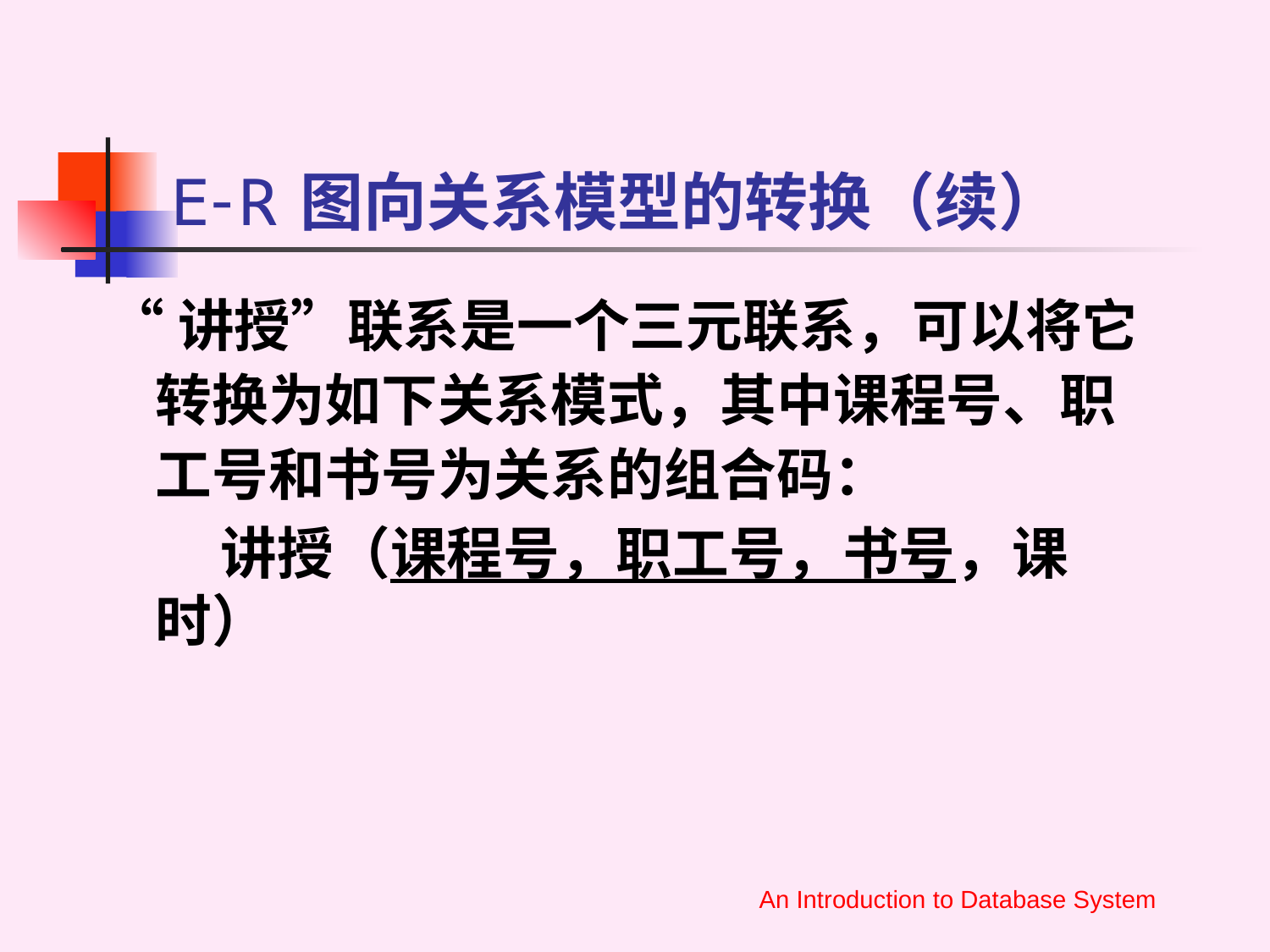

# E-R图向关系模型的转换（续）
“讲授”联系是一个三元联系，可以将它转换为如下关系模式，其中课程号、职工号和书号为关系的组合码：
　　讲授（课程号，职工号，书号，课时）
An Introduction to Database System